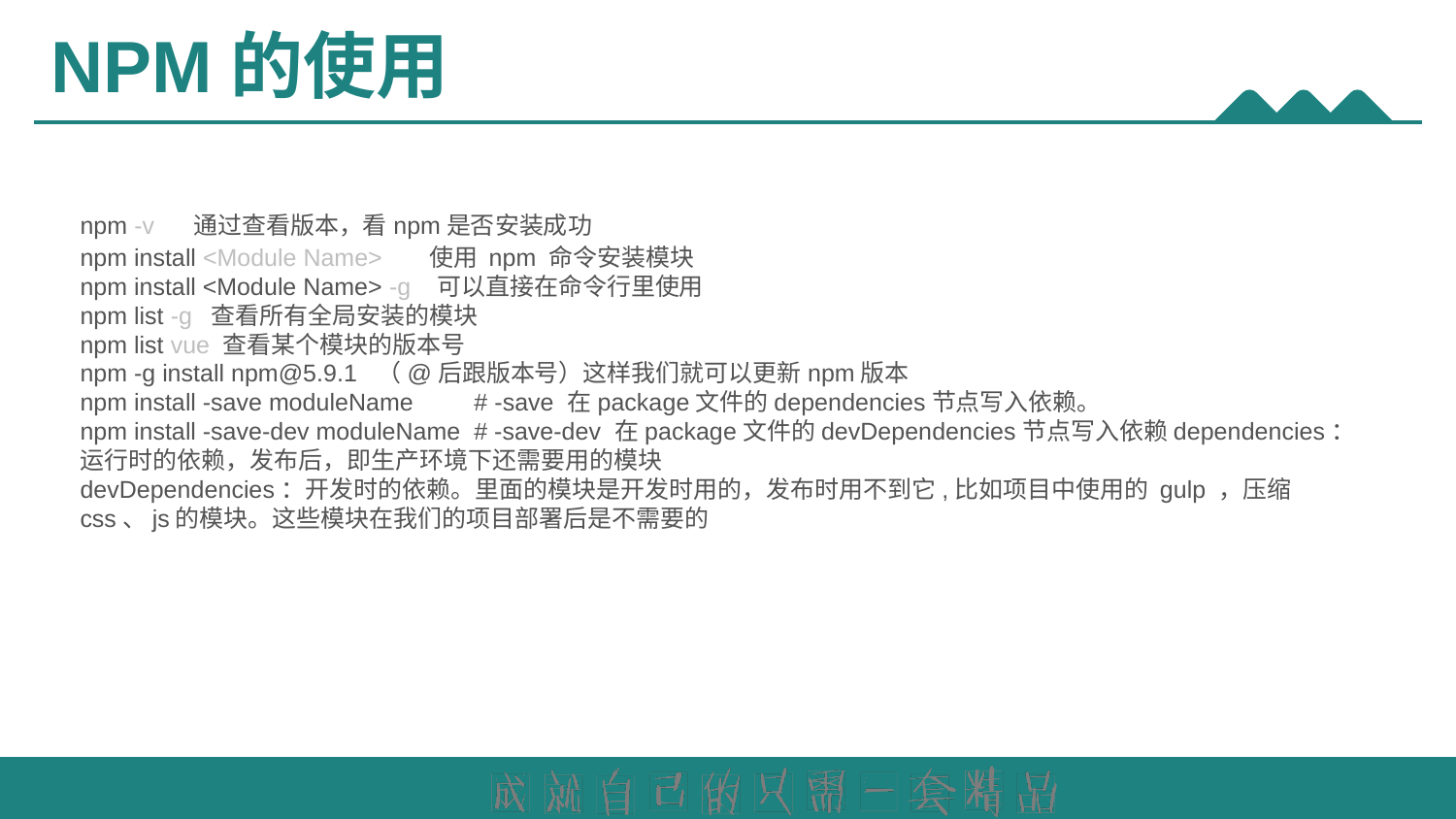

# NPM的使用
npm -v   通过查看版本，看npm是否安装成功
npm install <Module Name>      使用 npm 命令安装模块
npm install <Module Name> -g   可以直接在命令行里使用
npm list -g  查看所有全局安装的模块
npm list vue 查看某个模块的版本号
npm -g install npm@5.9.1  （@后跟版本号）这样我们就可以更新npm版本
npm install -save moduleName         # -save 在package文件的dependencies节点写入依赖。
npm install -save-dev moduleName  # -save-dev 在package文件的devDependencies节点写入依赖dependencies：运行时的依赖，发布后，即生产环境下还需要用的模块
devDependencies：开发时的依赖。里面的模块是开发时用的，发布时用不到它,比如项目中使用的 gulp ，压缩css、js的模块。这些模块在我们的项目部署后是不需要的